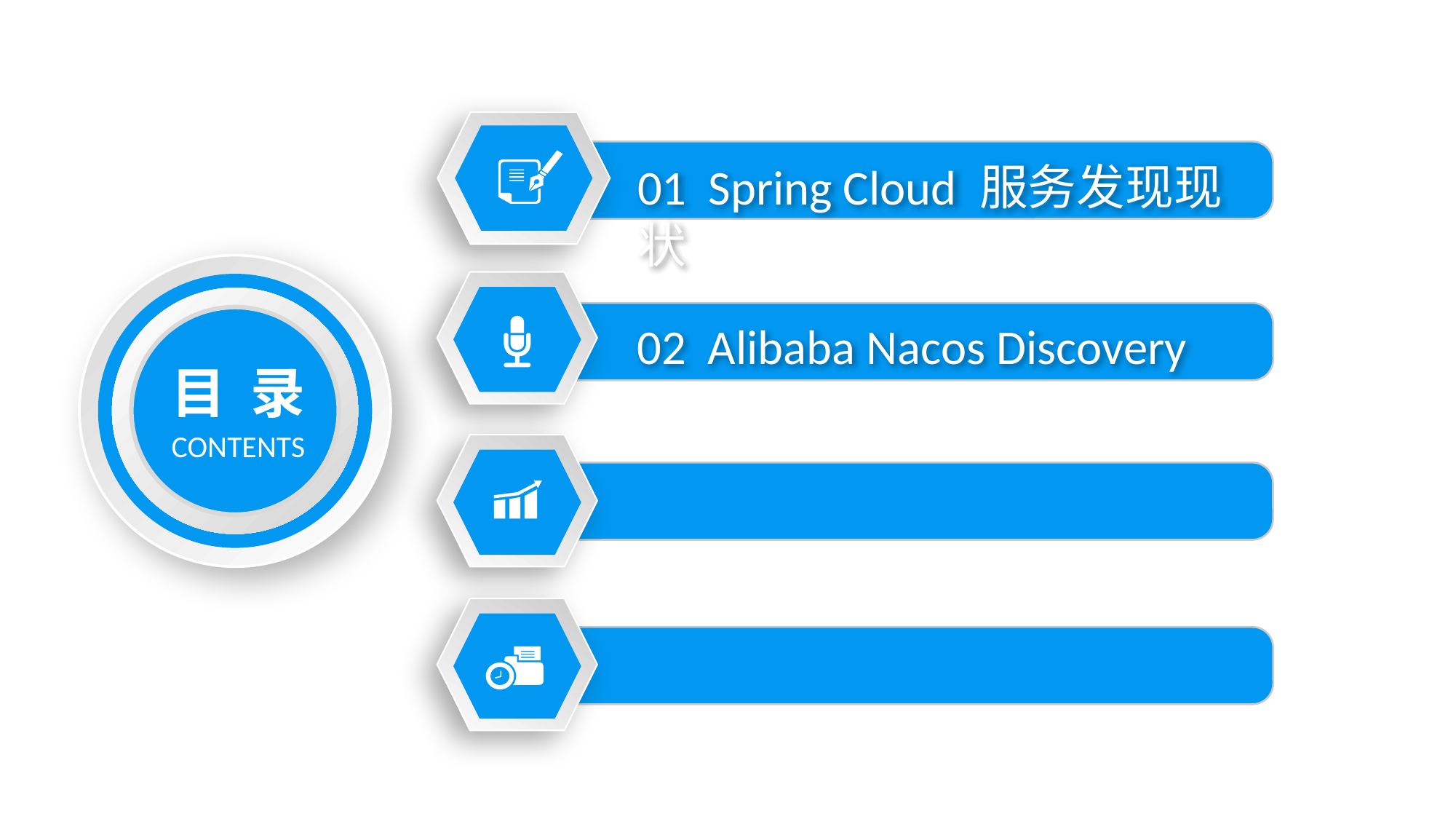

01  Spring Cloud 服务发现现状

目  录
CONTENTS

 02  Alibaba Nacos Discovery